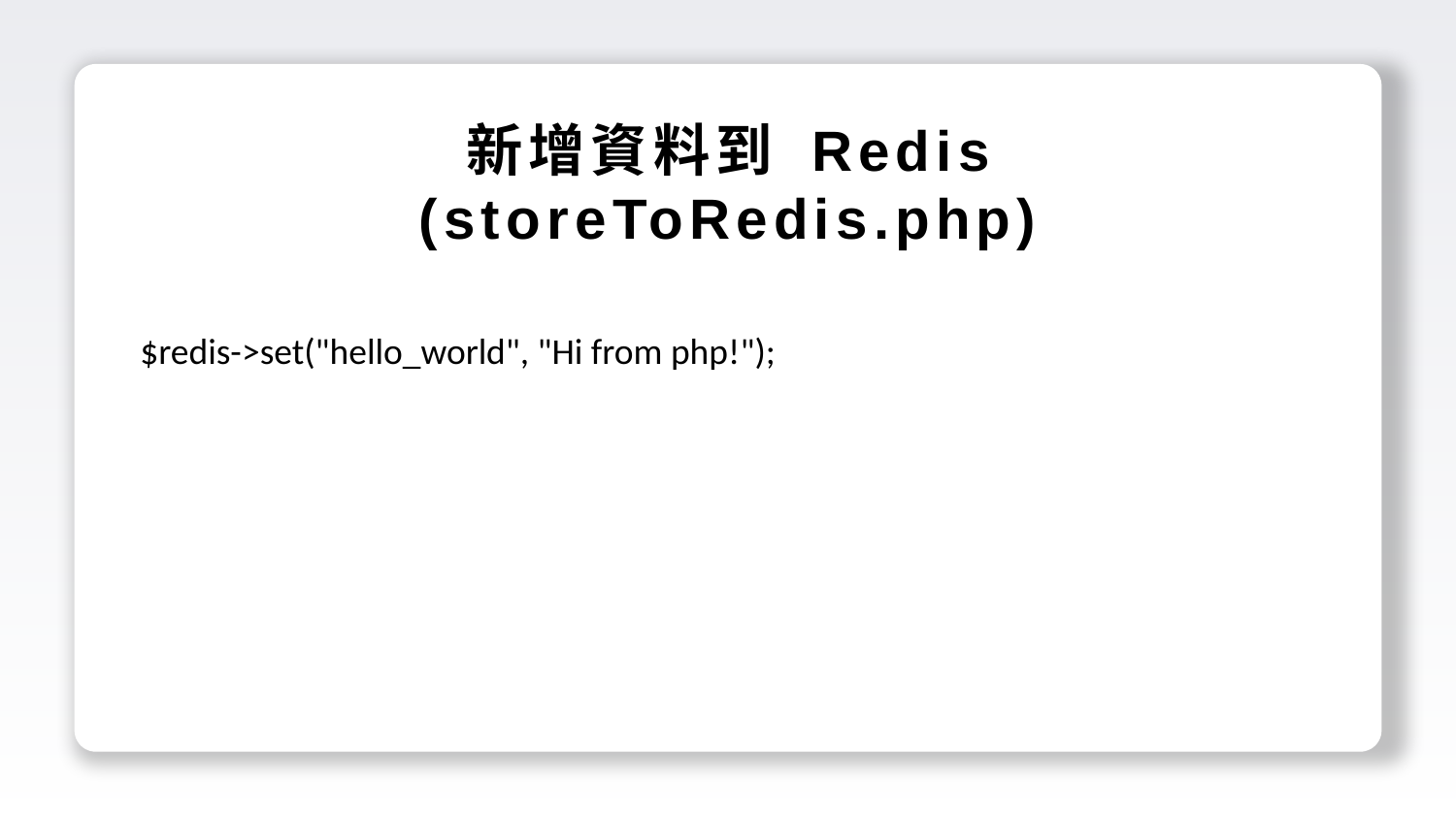

新增資料到 Redis
(storeToRedis.php)

$redis->set("hello_world", "Hi from php!");